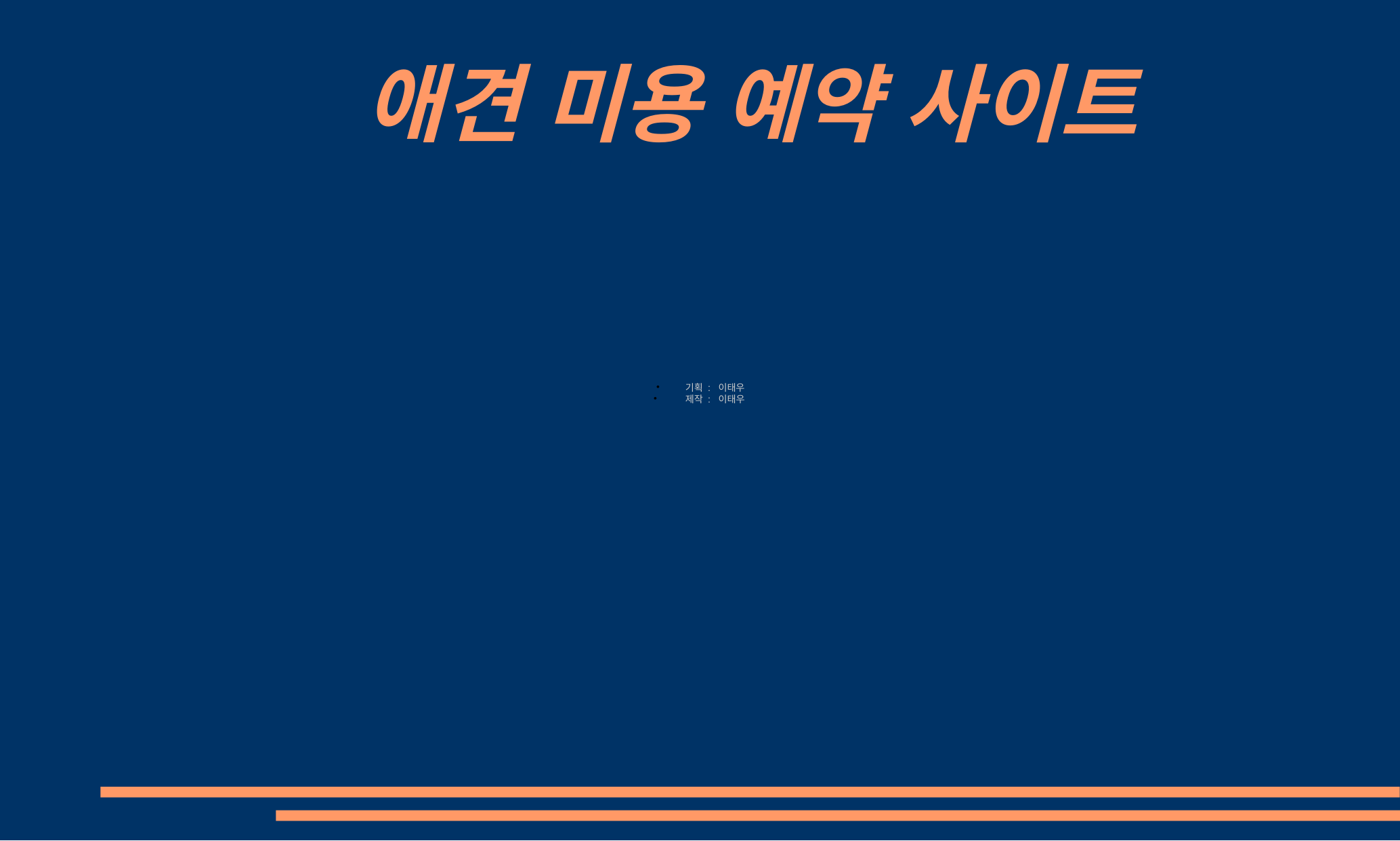

애견 미용 예약 사이트
 기획 :  이태우
  제작 :  이태우